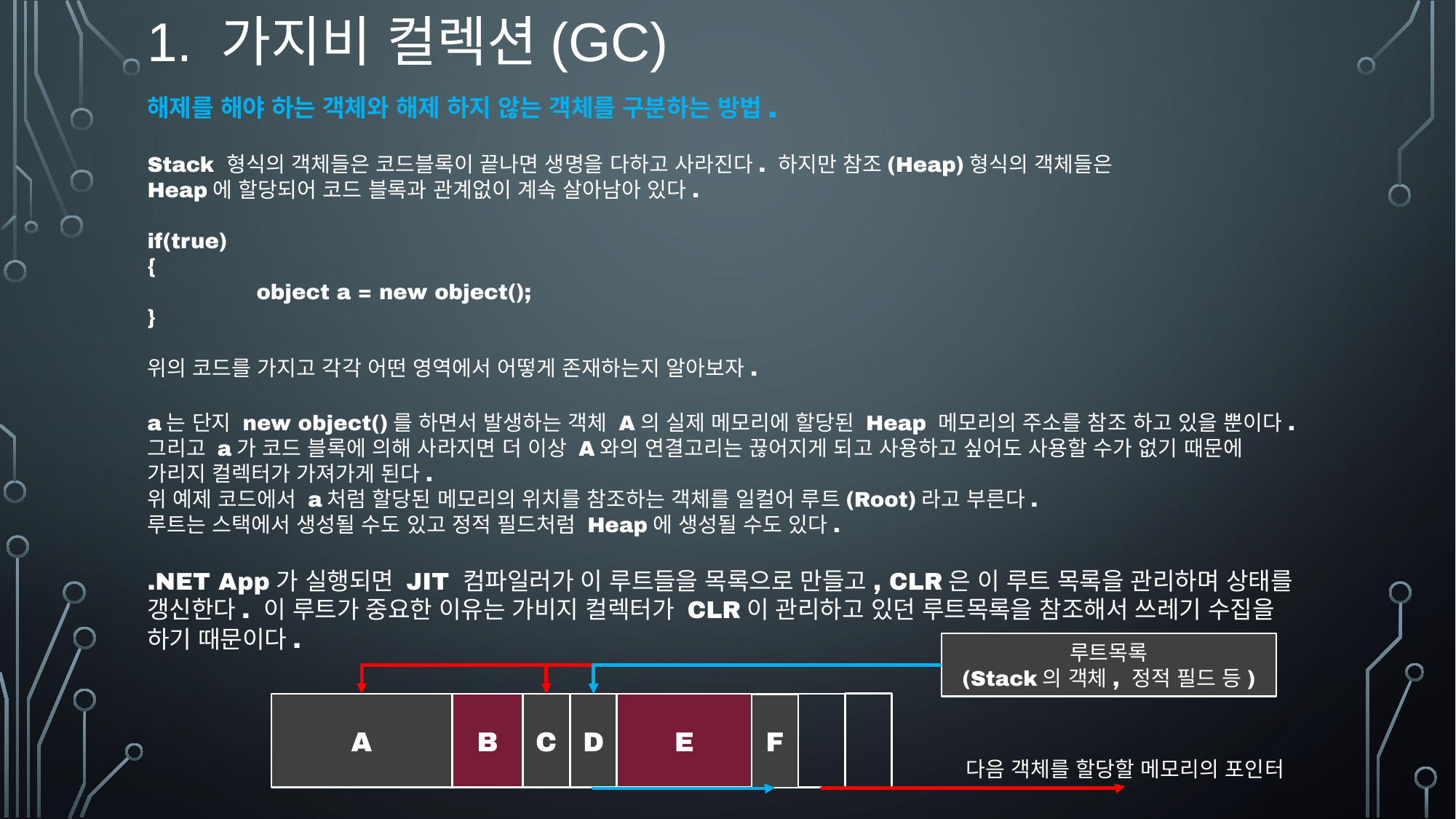

# 1. 가지비 컬렉션(GC)
해제를 해야 하는 객체와 해제 하지 않는 객체를 구분하는 방법.

Stack 형식의 객체들은 코드블록이 끝나면 생명을 다하고 사라진다. 하지만 참조(Heap)형식의 객체들은
Heap에 할당되어 코드 블록과 관계없이 계속 살아남아 있다.

if(true)
{
	object a = new object();
}

위의 코드를 가지고 각각 어떤 영역에서 어떻게 존재하는지 알아보자.

a는 단지 new object()를 하면서 발생하는 객체 A의 실제 메모리에 할당된 Heap 메모리의 주소를 참조 하고 있을 뿐이다. 그리고 a가 코드 블록에 의해 사라지면 더 이상 A와의 연결고리는 끊어지게 되고 사용하고 싶어도 사용할 수가 없기 때문에 가리지 컬렉터가 가져가게 된다.
위 예제 코드에서 a처럼 할당된 메모리의 위치를 참조하는 객체를 일컬어 루트(Root)라고 부른다.
루트는 스택에서 생성될 수도 있고 정적 필드처럼 Heap에 생성될 수도 있다.

.NET App가 실행되면 JIT 컴파일러가 이 루트들을 목록으로 만들고, CLR은 이 루트 목록을 관리하며 상태를 갱신한다. 이 루트가 중요한 이유는 가비지 컬렉터가 CLR이 관리하고 있던 루트목록을 참조해서 쓰레기 수집을 하기 때문이다.
루트목록
(Stack의 객체, 정적 필드 등)

E

C
D
B
A
F
다음 객체를 할당할 메모리의 포인터